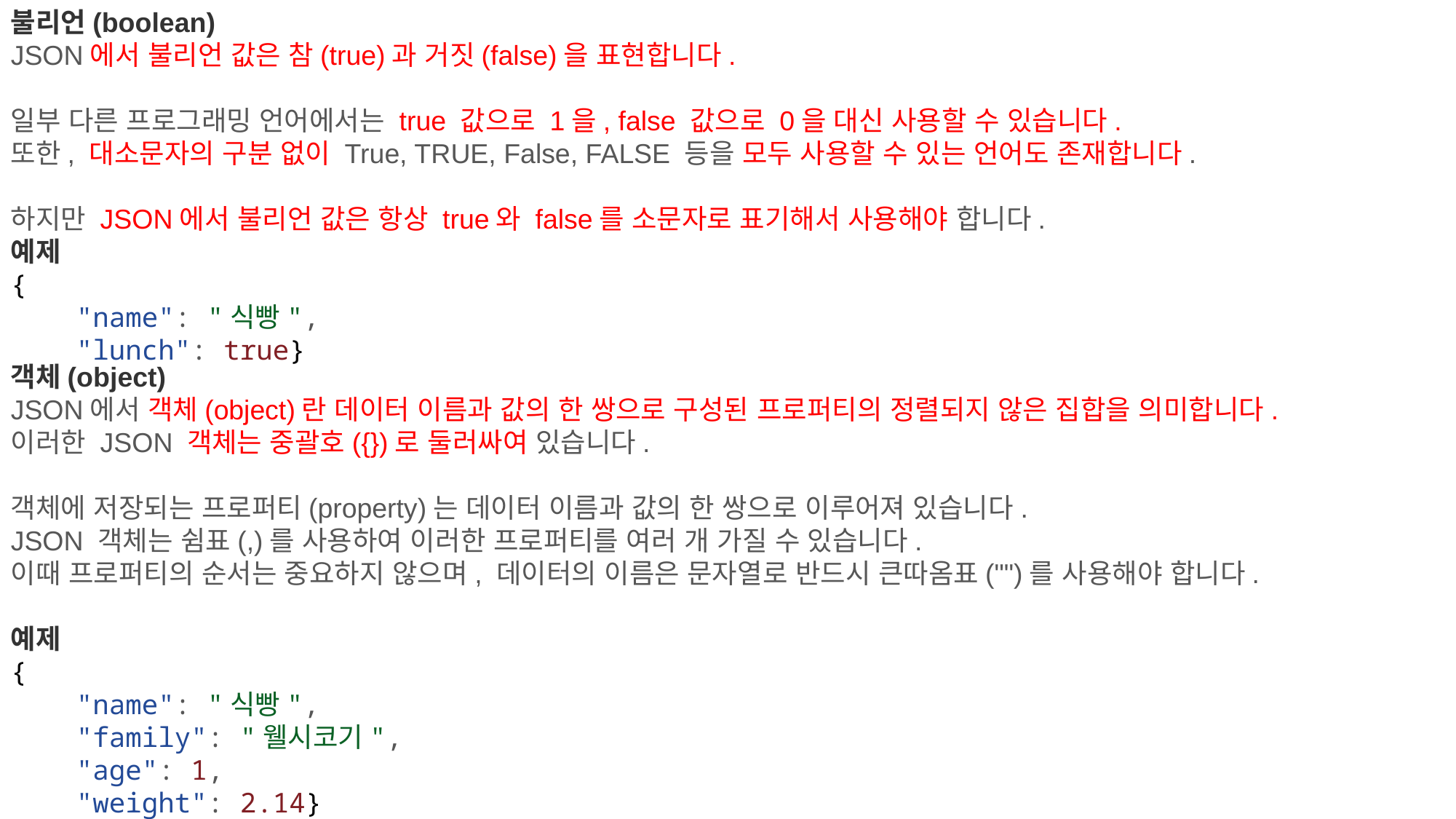

불리언(boolean)
JSON에서 불리언 값은 참(true)과 거짓(false)을 표현합니다.

일부 다른 프로그래밍 언어에서는 true 값으로 1을, false 값으로 0을 대신 사용할 수 있습니다.
또한, 대소문자의 구분 없이 True, TRUE, False, FALSE 등을 모두 사용할 수 있는 언어도 존재합니다.

하지만 JSON에서 불리언 값은 항상 true와 false를 소문자로 표기해서 사용해야 합니다.
예제
{
    "name": "식빵",
    "lunch": true}
객체(object)
JSON에서 객체(object)란 데이터 이름과 값의 한 쌍으로 구성된 프로퍼티의 정렬되지 않은 집합을 의미합니다.
이러한 JSON 객체는 중괄호({})로 둘러싸여 있습니다.

객체에 저장되는 프로퍼티(property)는 데이터 이름과 값의 한 쌍으로 이루어져 있습니다.
JSON 객체는 쉼표(,)를 사용하여 이러한 프로퍼티를 여러 개 가질 수 있습니다.
이때 프로퍼티의 순서는 중요하지 않으며, 데이터의 이름은 문자열로 반드시 큰따옴표("")를 사용해야 합니다.

예제
{
    "name": "식빵",
    "family": "웰시코기",
    "age": 1,
    "weight": 2.14}